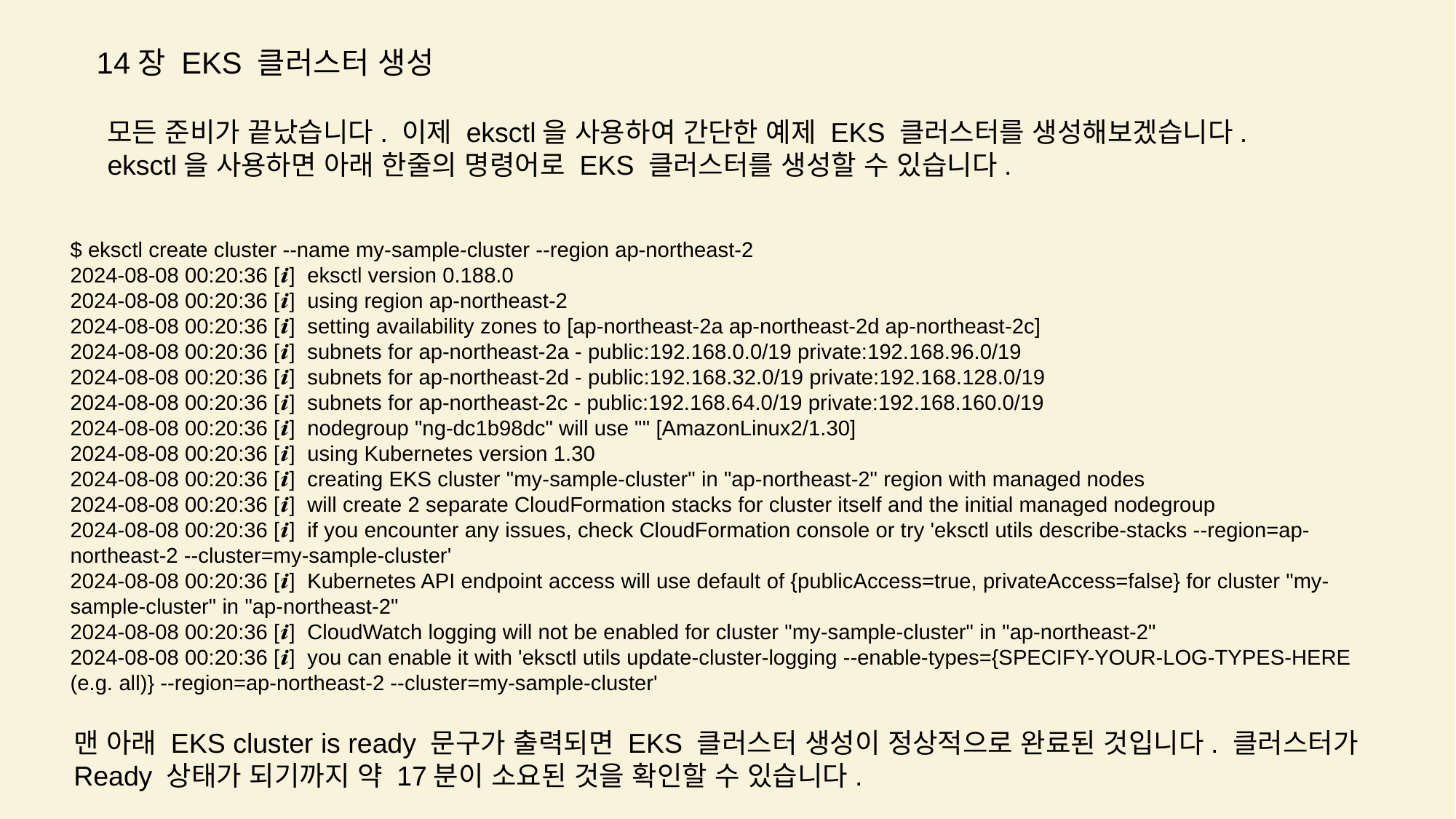

14장 EKS 클러스터 생성
모든 준비가 끝났습니다. 이제 eksctl을 사용하여 간단한 예제 EKS 클러스터를 생성해보겠습니다. eksctl을 사용하면 아래 한줄의 명령어로 EKS 클러스터를 생성할 수 있습니다.
$ eksctl create cluster --name my-sample-cluster --region ap-northeast-2
2024-08-08 00:20:36 [ℹ]  eksctl version 0.188.0
2024-08-08 00:20:36 [ℹ]  using region ap-northeast-2
2024-08-08 00:20:36 [ℹ]  setting availability zones to [ap-northeast-2a ap-northeast-2d ap-northeast-2c]
2024-08-08 00:20:36 [ℹ]  subnets for ap-northeast-2a - public:192.168.0.0/19 private:192.168.96.0/19
2024-08-08 00:20:36 [ℹ]  subnets for ap-northeast-2d - public:192.168.32.0/19 private:192.168.128.0/19
2024-08-08 00:20:36 [ℹ]  subnets for ap-northeast-2c - public:192.168.64.0/19 private:192.168.160.0/19
2024-08-08 00:20:36 [ℹ]  nodegroup "ng-dc1b98dc" will use "" [AmazonLinux2/1.30]
2024-08-08 00:20:36 [ℹ]  using Kubernetes version 1.30
2024-08-08 00:20:36 [ℹ]  creating EKS cluster "my-sample-cluster" in "ap-northeast-2" region with managed nodes
2024-08-08 00:20:36 [ℹ]  will create 2 separate CloudFormation stacks for cluster itself and the initial managed nodegroup
2024-08-08 00:20:36 [ℹ]  if you encounter any issues, check CloudFormation console or try 'eksctl utils describe-stacks --region=ap-northeast-2 --cluster=my-sample-cluster'
2024-08-08 00:20:36 [ℹ]  Kubernetes API endpoint access will use default of {publicAccess=true, privateAccess=false} for cluster "my-sample-cluster" in "ap-northeast-2"
2024-08-08 00:20:36 [ℹ]  CloudWatch logging will not be enabled for cluster "my-sample-cluster" in "ap-northeast-2"
2024-08-08 00:20:36 [ℹ]  you can enable it with 'eksctl utils update-cluster-logging --enable-types={SPECIFY-YOUR-LOG-TYPES-HERE (e.g. all)} --region=ap-northeast-2 --cluster=my-sample-cluster'

맨 아래 EKS cluster is ready 문구가 출력되면 EKS 클러스터 생성이 정상적으로 완료된 것입니다. 클러스터가 Ready 상태가 되기까지 약 17분이 소요된 것을 확인할 수 있습니다.